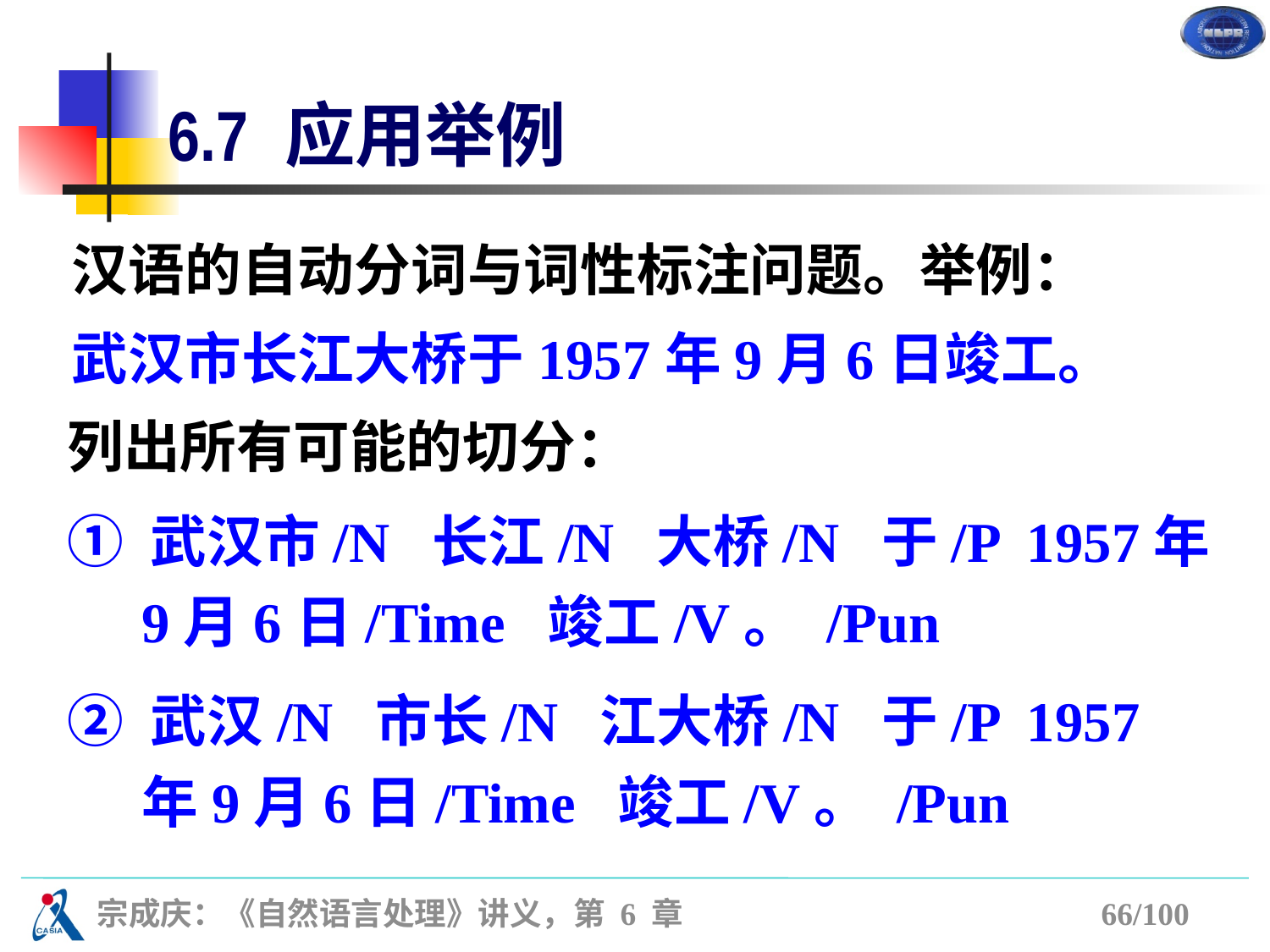

# 6.7 应用举例
汉语的自动分词与词性标注问题。举例：
武汉市长江大桥于1957年9月6日竣工。
列出所有可能的切分：
① 武汉市/N  长江/N  大桥/N  于/P  1957年9月6日/Time  竣工/V。 /Pun
② 武汉/N  市长/N  江大桥/N  于/P  1957年9月6日/Time  竣工/V。 /Pun